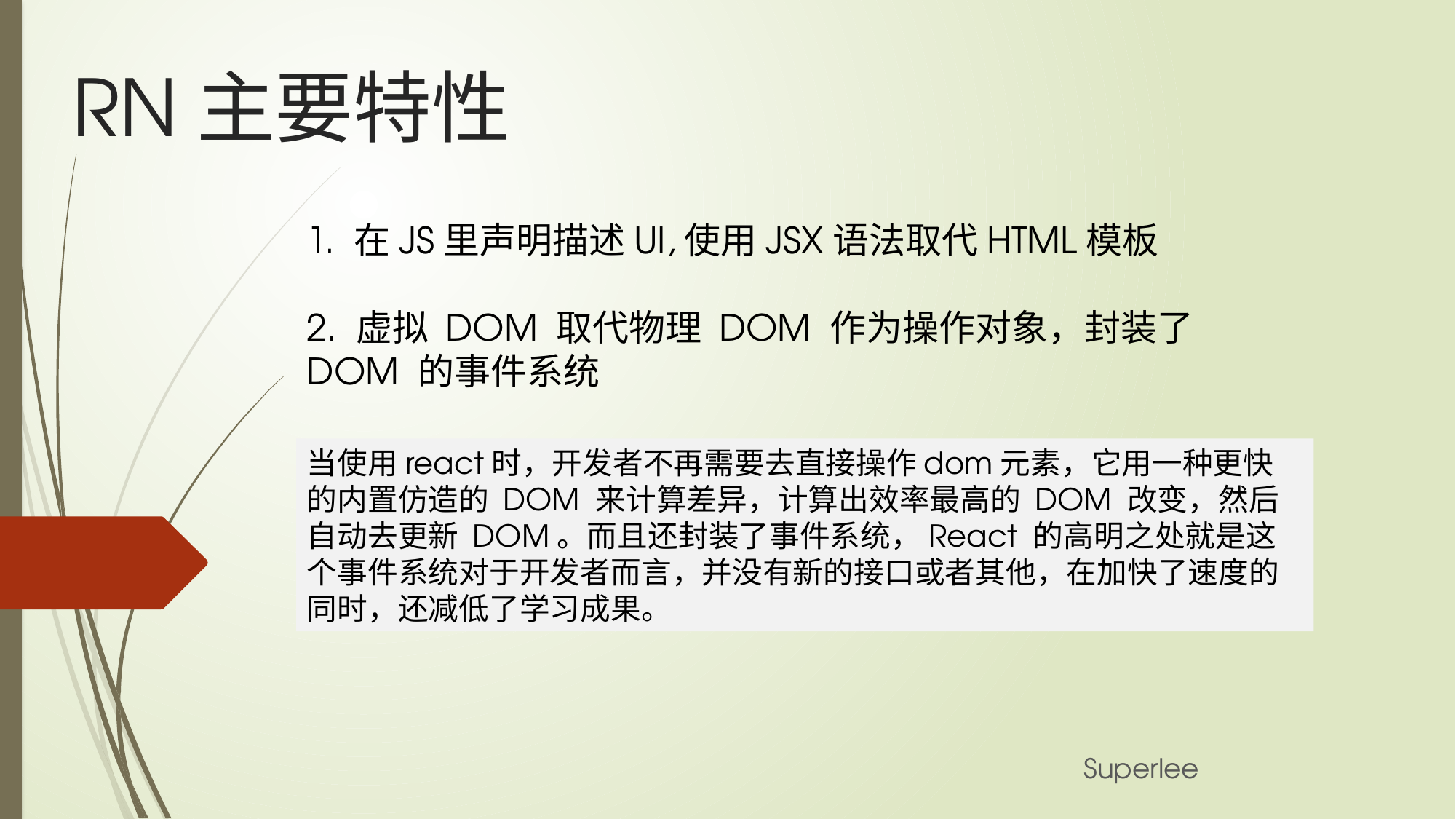

RN主要特性
1. 在JS里声明描述UI,使用JSX语法取代HTML模板

2. 虚拟 DOM 取代物理 DOM 作为操作对象，封装了 DOM 的事件系统
当使用react时，开发者不再需要去直接操作dom元素，它用一种更快的内置仿造的 DOM 来计算差异，计算出效率最高的 DOM 改变，然后自动去更新 DOM。而且还封装了事件系统，React 的高明之处就是这个事件系统对于开发者而言，并没有新的接口或者其他，在加快了速度的同时，还减低了学习成果。
Superlee